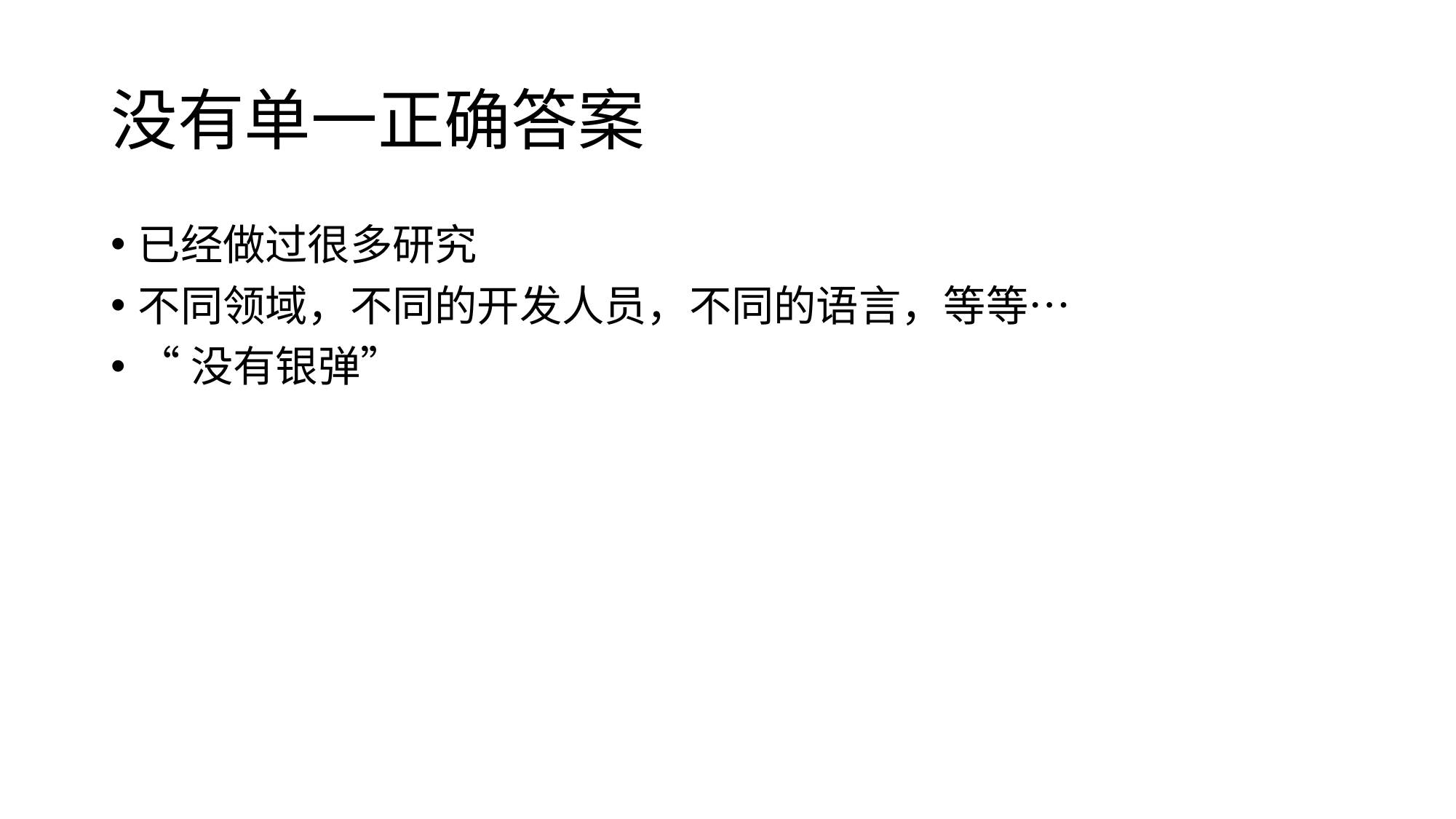

# 没有单一正确答案
已经做过很多研究
不同领域，不同的开发人员，不同的语言，等等…
“没有银弹”